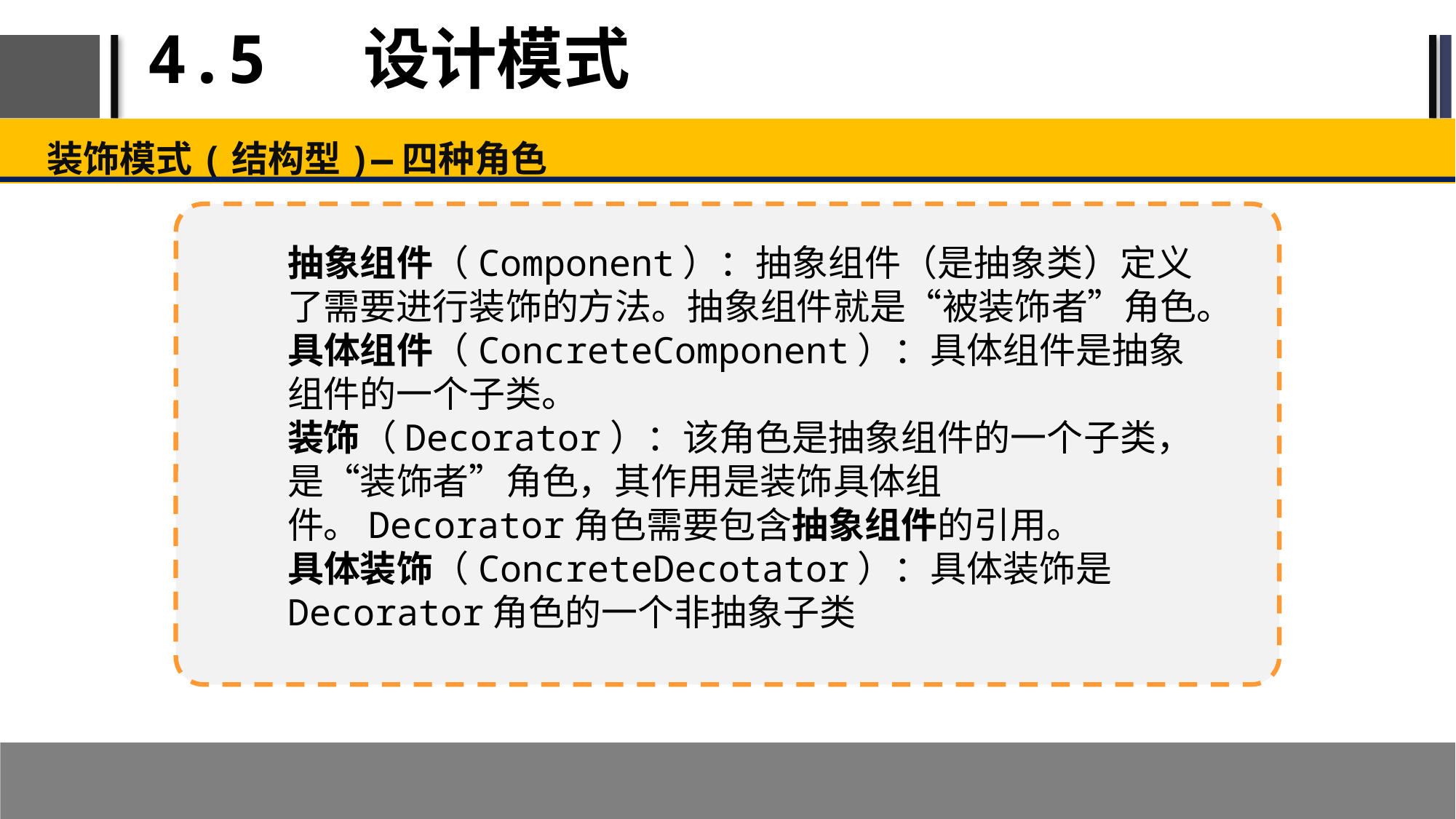

# 4.5  设计模式

装饰模式(结构型)—四种角色

抽象组件（Component）：抽象组件（是抽象类）定义了需要进行装饰的方法。抽象组件就是“被装饰者”角色。
具体组件（ConcreteComponent）：具体组件是抽象组件的一个子类。
装饰（Decorator）：该角色是抽象组件的一个子类，是“装饰者”角色，其作用是装饰具体组件。Decorator角色需要包含抽象组件的引用。
具体装饰（ConcreteDecotator）：具体装饰是Decorator角色的一个非抽象子类